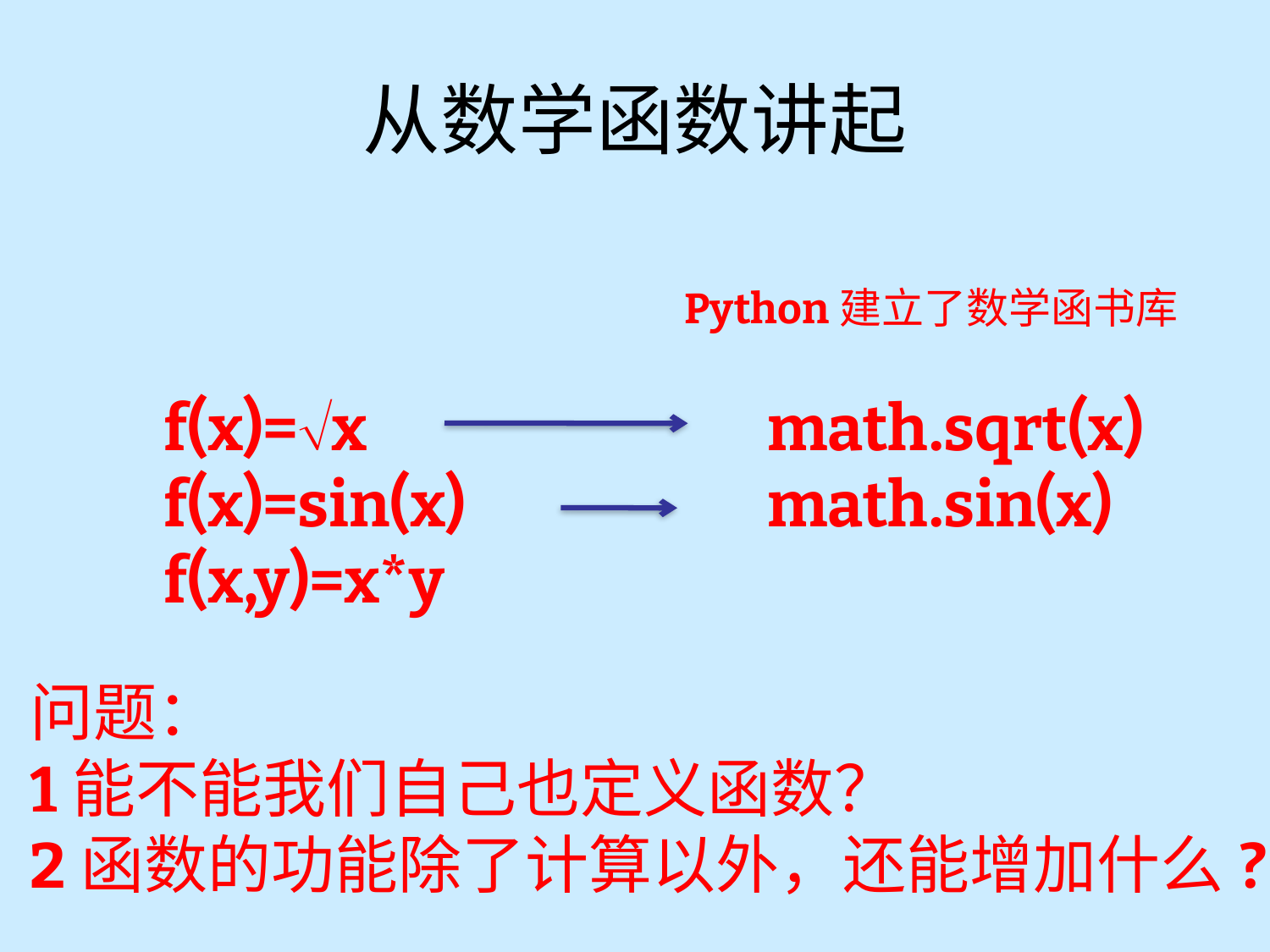

# 从数学函数讲起
Python建立了数学函书库
f(x)=√x
f(x)=sin(x)
f(x,y)=x*y
math.sqrt(x)
math.sin(x)
问题：
1能不能我们自己也定义函数？
2函数的功能除了计算以外，还能增加什么?